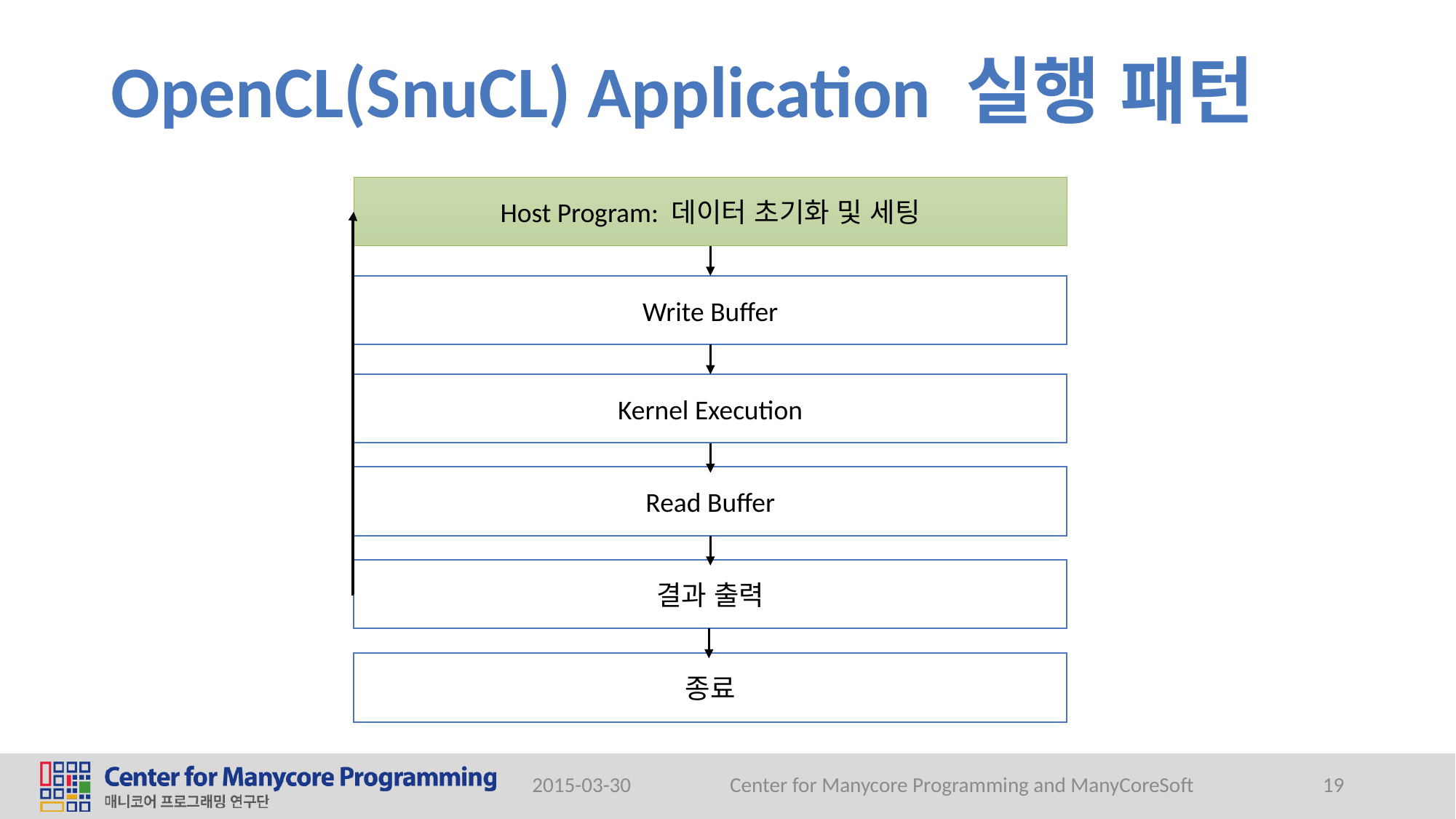

# OpenCL(SnuCL) Application 실행 패턴
Host Program: 데이터 초기화 및 세팅
Write Buffer
Kernel Execution
Read Buffer
결과 출력
종료
2015-03-30
Center for Manycore Programming and ManyCoreSoft
19